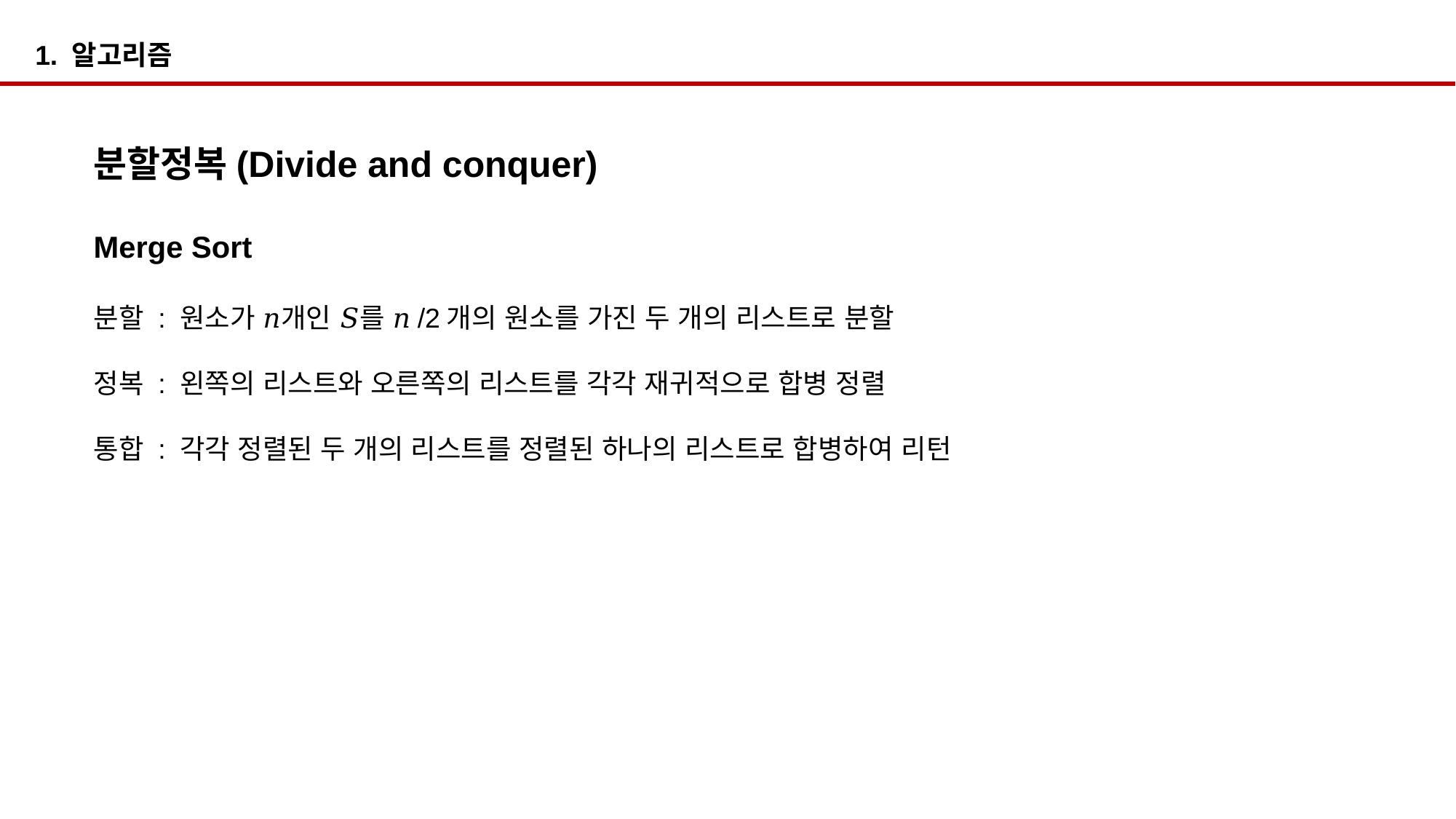

1. 알고리즘
분할정복(Divide and conquer)

Merge Sort

분할 : 원소가 𝑛개인 𝑆를 𝑛/2개의 원소를 가진 두 개의 리스트로 분할

정복 : 왼쪽의 리스트와 오른쪽의 리스트를 각각 재귀적으로 합병 정렬

통합 : 각각 정렬된 두 개의 리스트를 정렬된 하나의 리스트로 합병하여 리턴